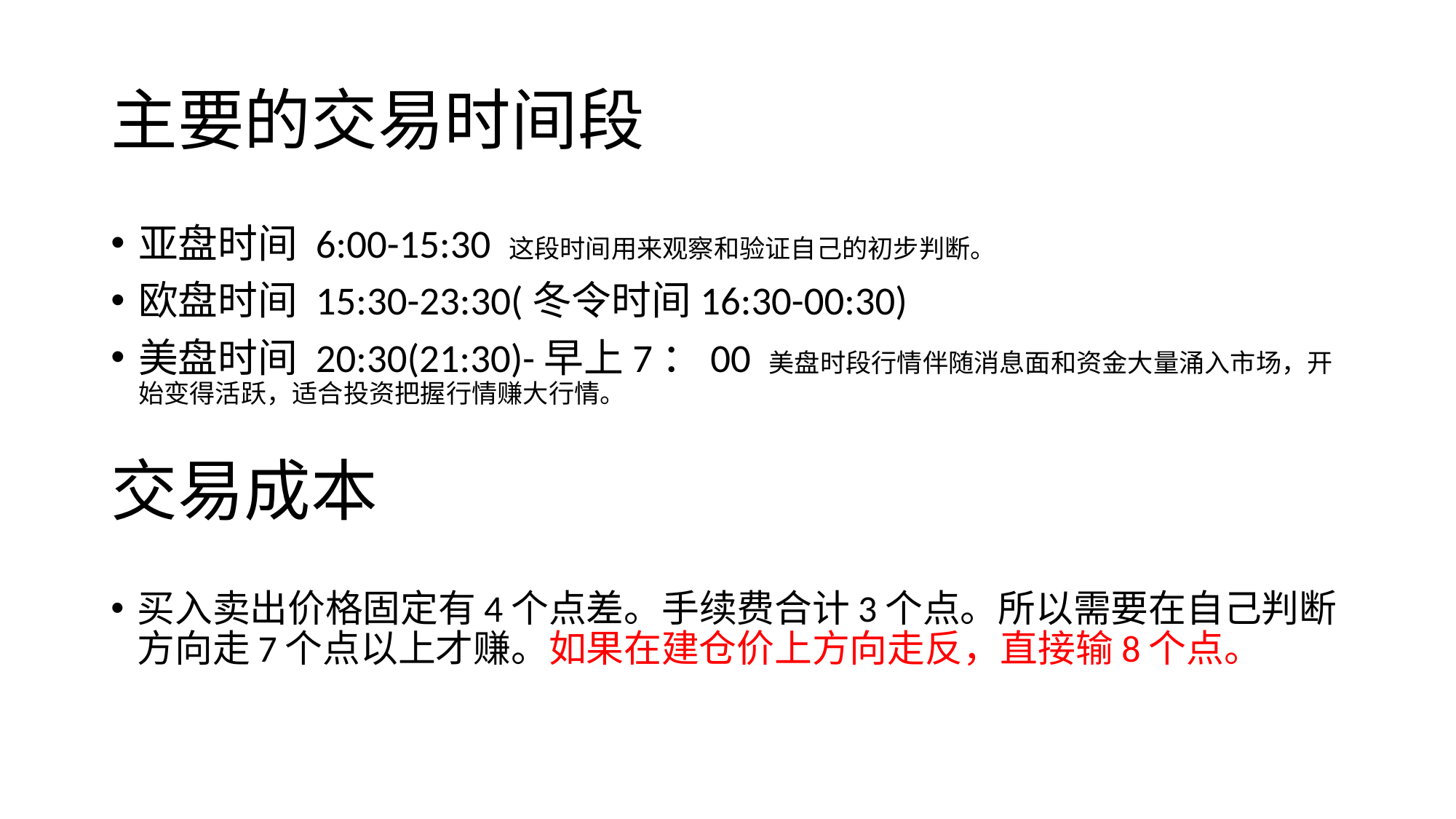

# 主要的交易时间段
亚盘时间 6:00-15:30 这段时间用来观察和验证自己的初步判断。
欧盘时间 15:30-23:30(冬令时间16:30-00:30)
美盘时间 20:30(21:30)-早上7：00 美盘时段行情伴随消息面和资金大量涌入市场，开始变得活跃，适合投资把握行情赚大行情。

交易成本
买入卖出价格固定有4个点差。手续费合计3个点。所以需要在自己判断方向走7个点以上才赚。如果在建仓价上方向走反，直接输8个点。